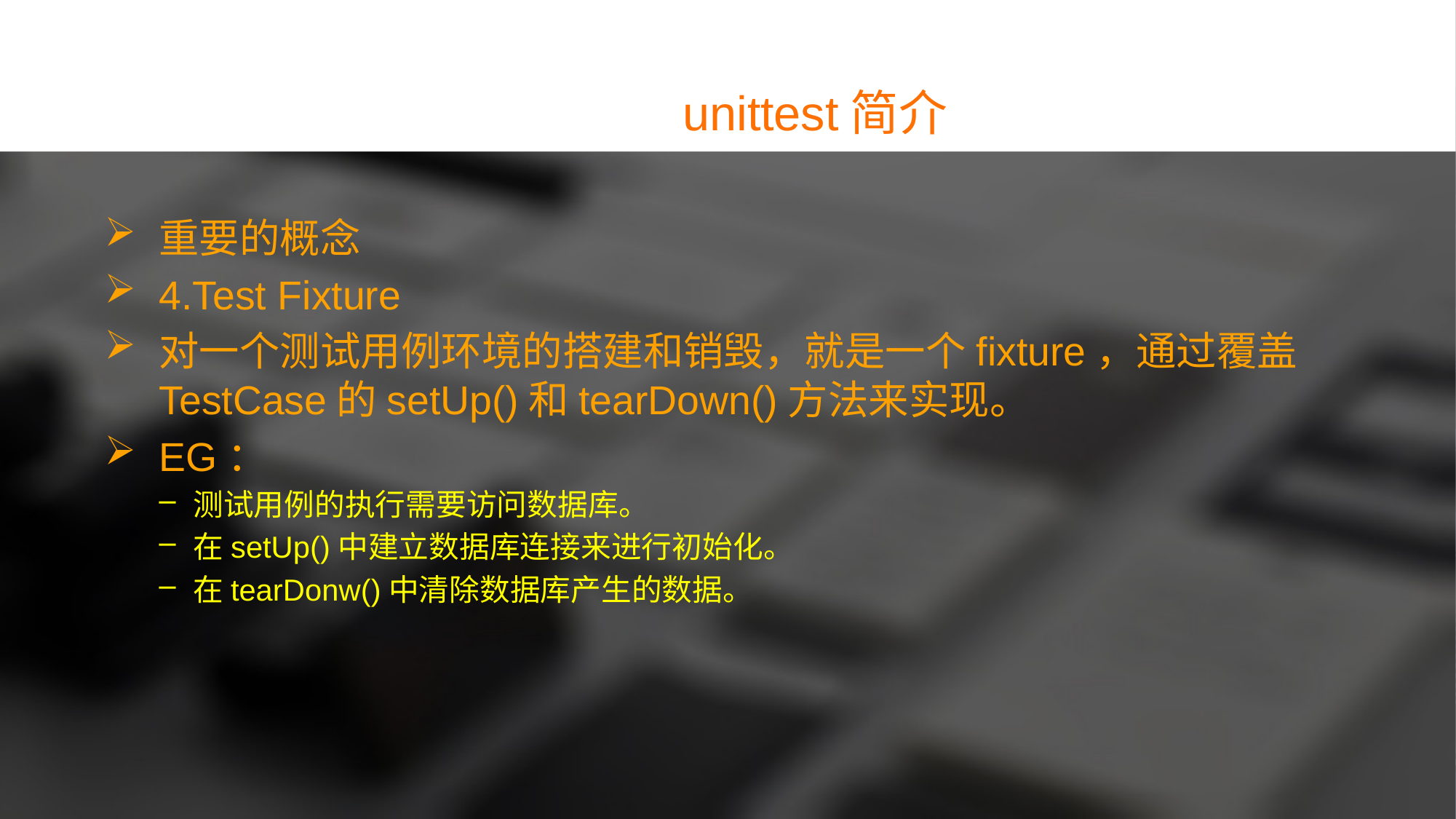

unittest简介
重要的概念
4.Test Fixture
对一个测试用例环境的搭建和销毁，就是一个fixture，通过覆盖TestCase的setUp()和tearDown()方法来实现。
EG：
测试用例的执行需要访问数据库。
在setUp()中建立数据库连接来进行初始化。
在tearDonw()中清除数据库产生的数据。